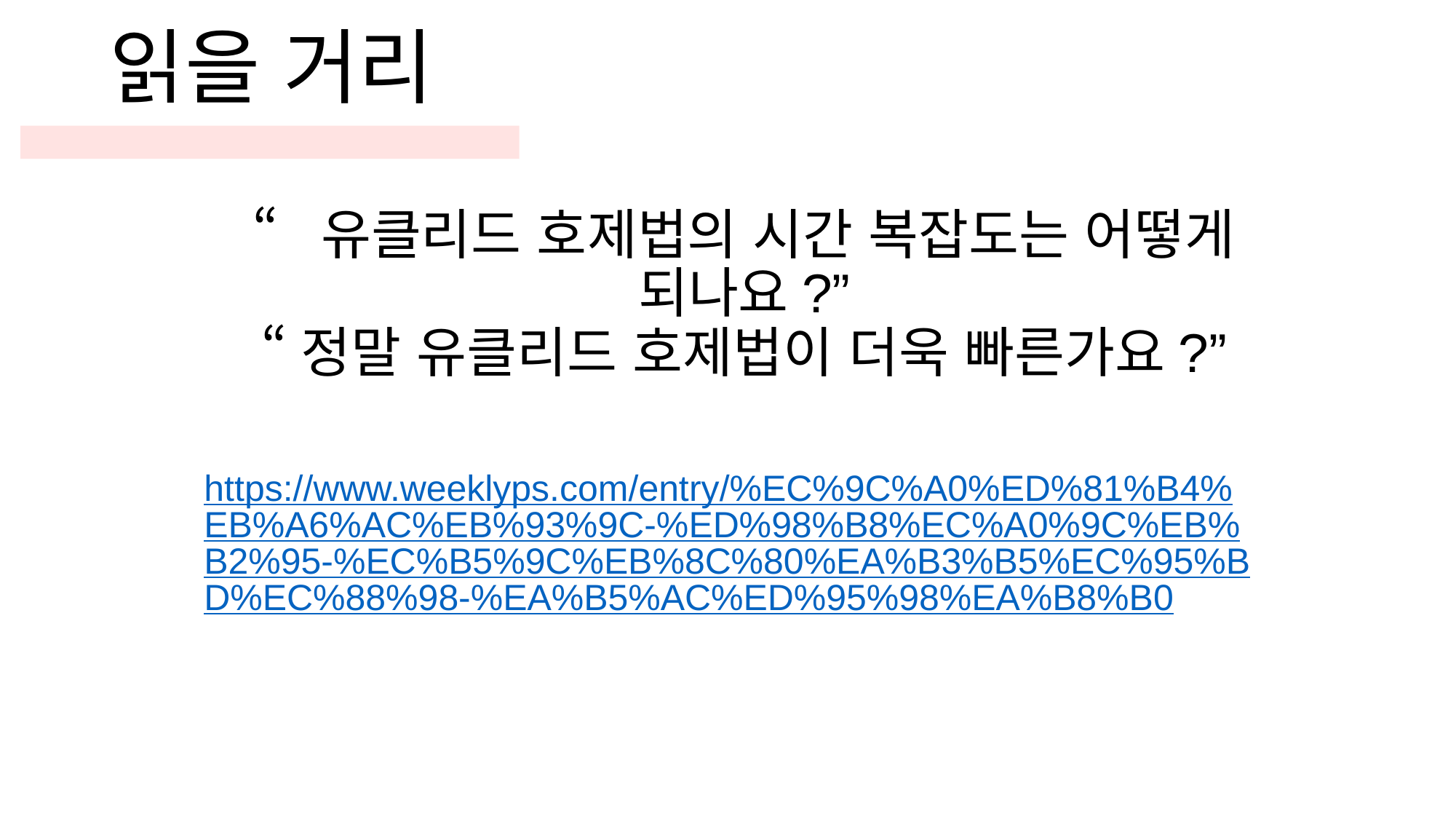

읽을 거리

“유클리드 호제법의 시간 복잡도는 어떻게 되나요?”
“정말 유클리드 호제법이 더욱 빠른가요?”
https://www.weeklyps.com/entry/%EC%9C%A0%ED%81%B4%EB%A6%AC%EB%93%9C-%ED%98%B8%EC%A0%9C%EB%B2%95-%EC%B5%9C%EB%8C%80%EA%B3%B5%EC%95%BD%EC%88%98-%EA%B5%AC%ED%95%98%EA%B8%B0